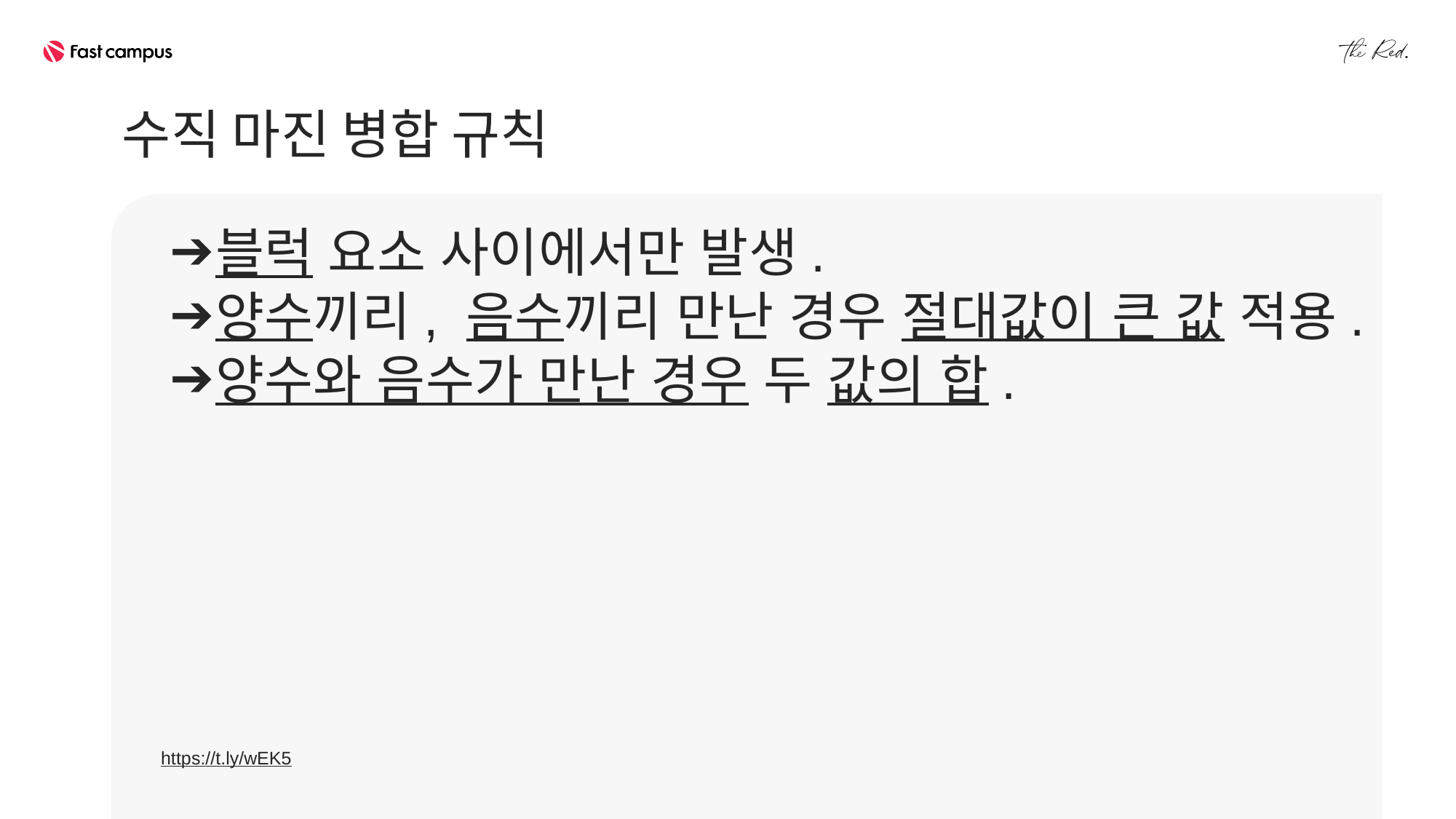

수직 마진 병합 규칙
블럭 요소 사이에서만 발생.
양수끼리, 음수끼리 만난 경우 절대값이 큰 값 적용.
양수와 음수가 만난 경우 두 값의 합.

https://t.ly/wEK5